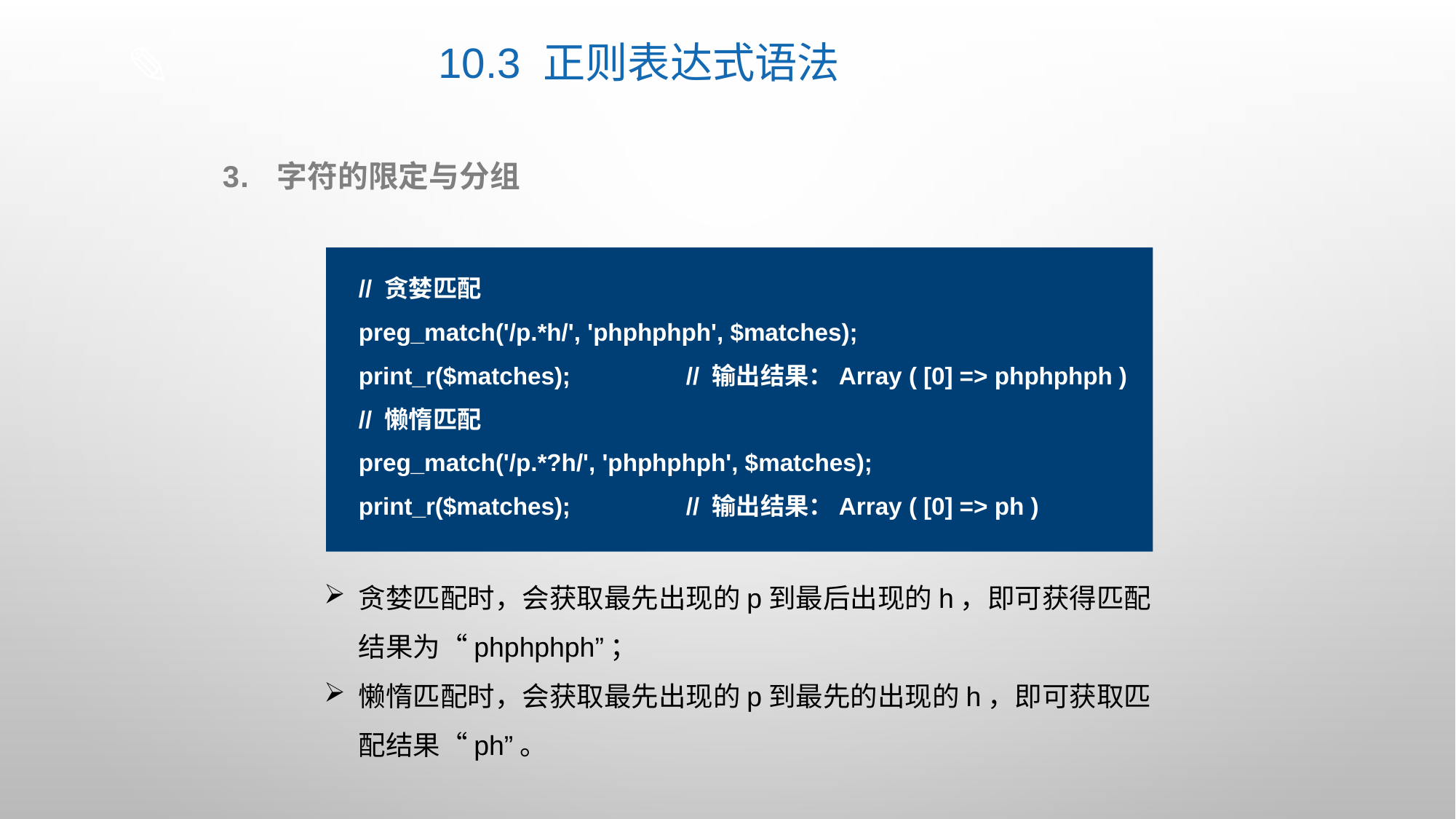

# 10.3 正则表达式语法
字符的限定与分组

// 贪婪匹配
preg_match('/p.*h/', 'phphphph', $matches);
print_r($matches);		// 输出结果：Array ( [0] => phphphph )
// 懒惰匹配
preg_match('/p.*?h/', 'phphphph', $matches);
print_r($matches);		// 输出结果：Array ( [0] => ph )
贪婪匹配时，会获取最先出现的p到最后出现的h，即可获得匹配结果为“phphphph”；
懒惰匹配时，会获取最先出现的p到最先的出现的h，即可获取匹配结果“ph”。